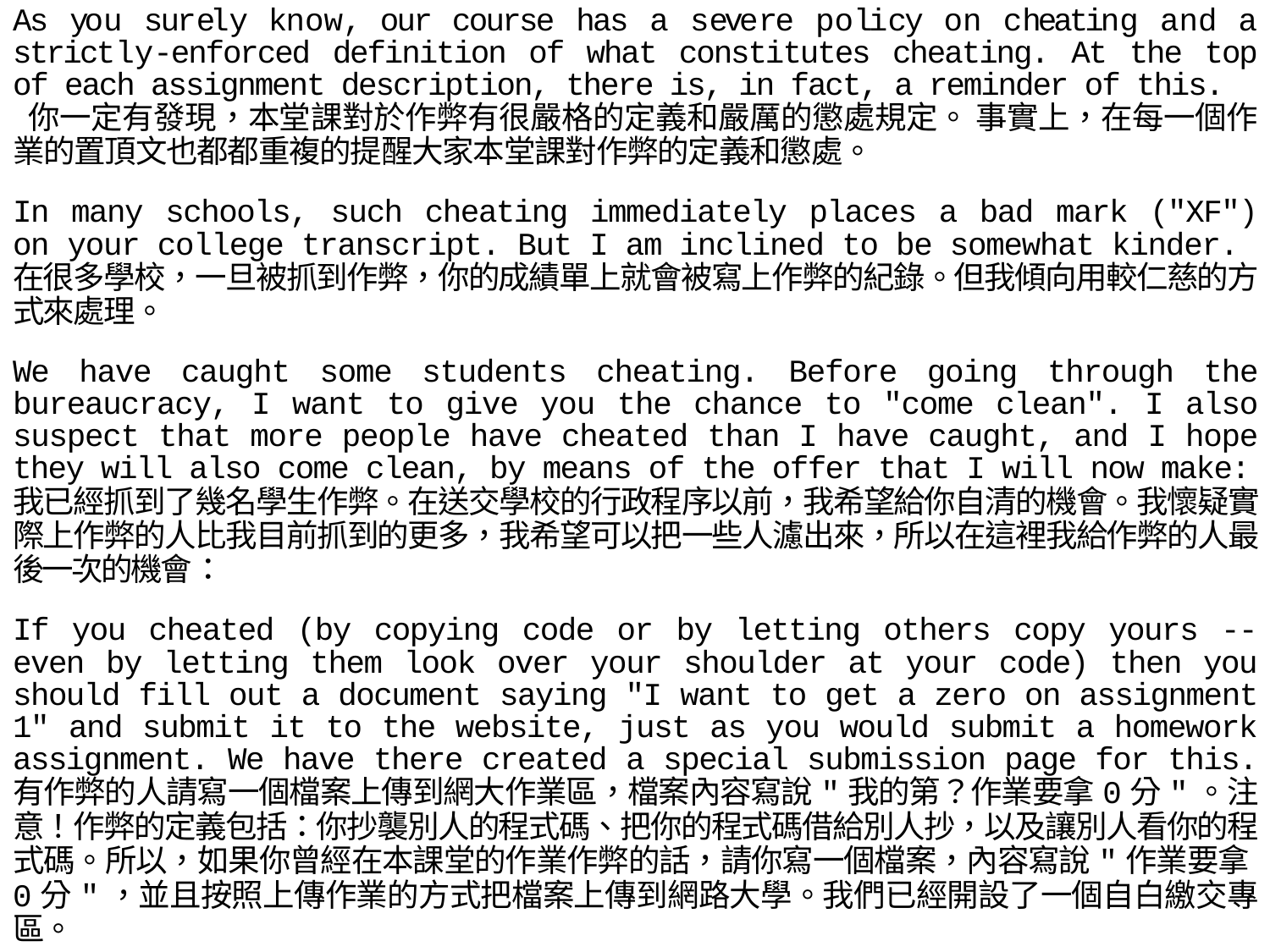

As you surely know, our course has a severe policy on cheating and a strictly-enforced definition of what constitutes cheating. At the top of each assignment description, there is, in fact, a reminder of this.
 你一定有發現，本堂課對於作弊有很嚴格的定義和嚴厲的懲處規定。 事實上，在每一個作業的置頂文也都都重複的提醒大家本堂課對作弊的定義和懲處。
In many schools, such cheating immediately places a bad mark ("XF") on your college transcript. But I am inclined to be somewhat kinder.
在很多學校，一旦被抓到作弊，你的成績單上就會被寫上作弊的紀錄。但我傾向用較仁慈的方式來處理。
We have caught some students cheating. Before going through the bureaucracy, I want to give you the chance to "come clean". I also suspect that more people have cheated than I have caught, and I hope they will also come clean, by means of the offer that I will now make:
我已經抓到了幾名學生作弊。在送交學校的行政程序以前，我希望給你自清的機會。我懷疑實際上作弊的人比我目前抓到的更多，我希望可以把一些人濾出來，所以在這裡我給作弊的人最後一次的機會：
If you cheated (by copying code or by letting others copy yours -- even by letting them look over your shoulder at your code) then you should fill out a document saying "I want to get a zero on assignment 1" and submit it to the website, just as you would submit a homework assignment. We have there created a special submission page for this.
有作弊的人請寫一個檔案上傳到網大作業區，檔案內容寫說"我的第？作業要拿0分"。注意！作弊的定義包括：你抄襲別人的程式碼、把你的程式碼借給別人抄，以及讓別人看你的程式碼。所以，如果你曾經在本課堂的作業作弊的話，請你寫一個檔案，內容寫說"作業要拿0分"，並且按照上傳作業的方式把檔案上傳到網路大學。我們已經開設了一個自白繳交專區。